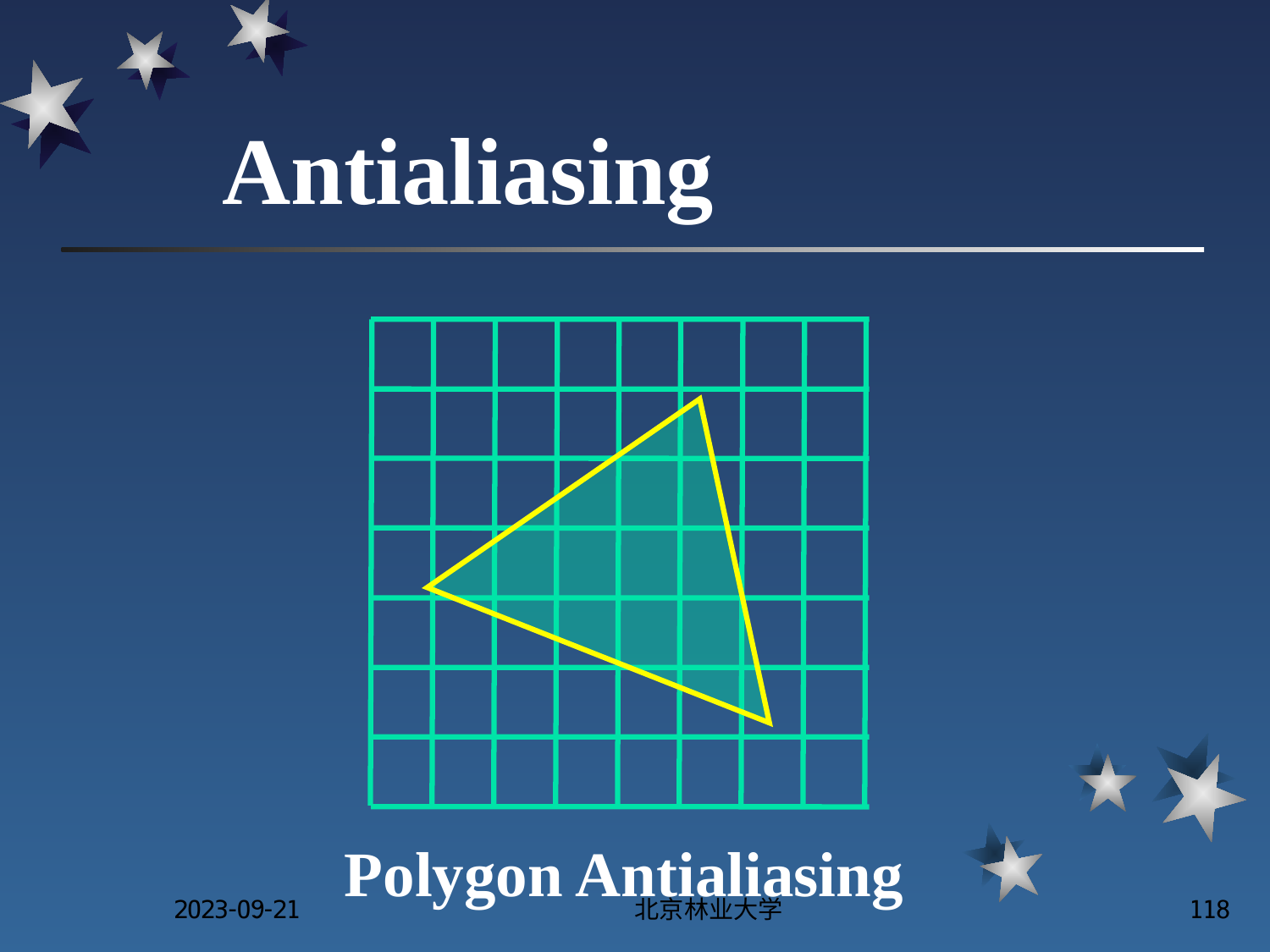

# Antialiasing

Polygon Antialiasing
2023-09-21
北京林业大学
118